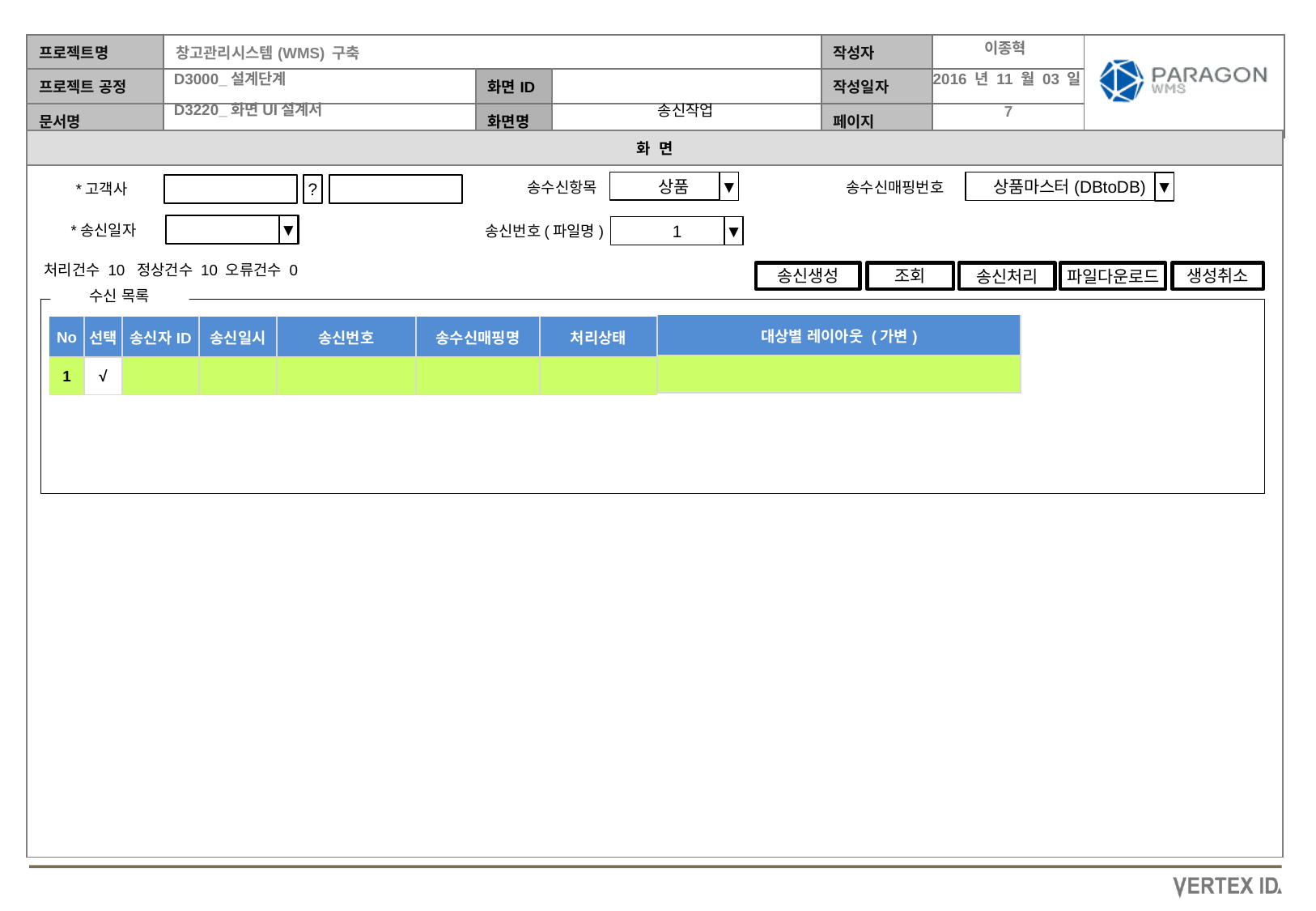

이종혁
2016 년 11 월 03 일
송신작업
▼
송수신매핑번호
상품마스터(DBtoDB)
송수신항목
상품
▼
*고객사

?

*송신일자
▼

송신번호(파일명)
1
▼
처리건수 10  정상건수 10 오류건수 0
송신생성
조회
생성취소
송신처리
파일다운로드
수신 목록

| 대상별 레이아웃 (가변) |
| --- |
|  |
| No | 선택 | 송신자ID | 송신일시 | 송신번호 | 송수신매핑명 | 처리상태 |
| --- | --- | --- | --- | --- | --- | --- |
| 1 | √ |  |  |  |  |  |